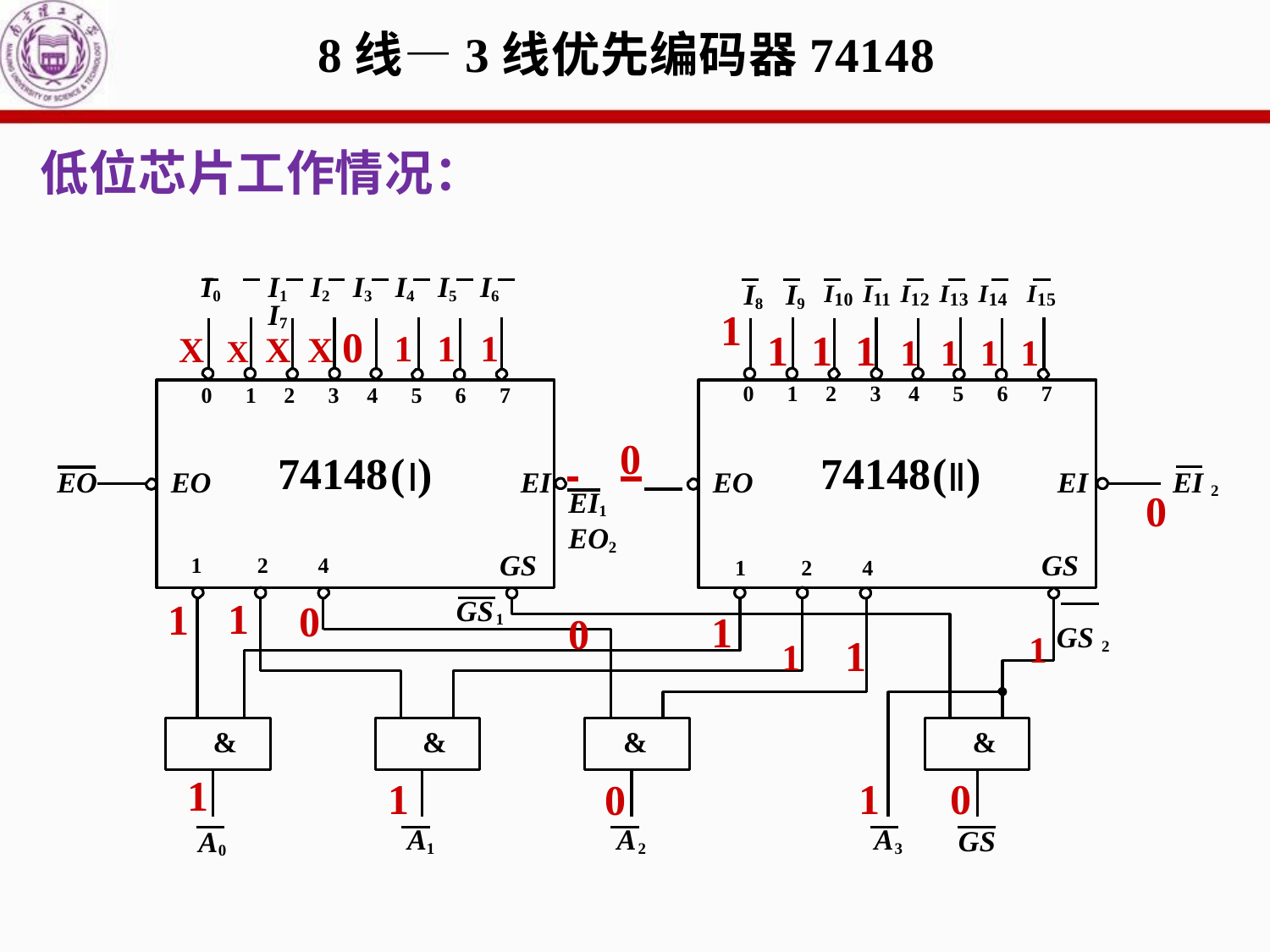

# 8线—3线优先编码器74148
低位芯片工作情况：
I8	I9
I0	I1	I2	I3	I4	I5	I6	I7
X	X  X X 0	1	1	1

I10  I11  I12  I13  I14    I15
1	1	1	1	1	1	1
1

0	1	2	3	4	5	6	7

0	1	2	3	4	5	6	7
 	0
EI1	EO2

0
74148(Ⅰ)
74148(Ⅱ)
EO
EO
EI
EO
EI
EI 2

0

GS
GS
1
2
4
1
2
4
1 GS 2

1
GS1
1
0

1
1	1

&
&
&
&
1

1
1	0
0
A1
A2
A3
GS
A0